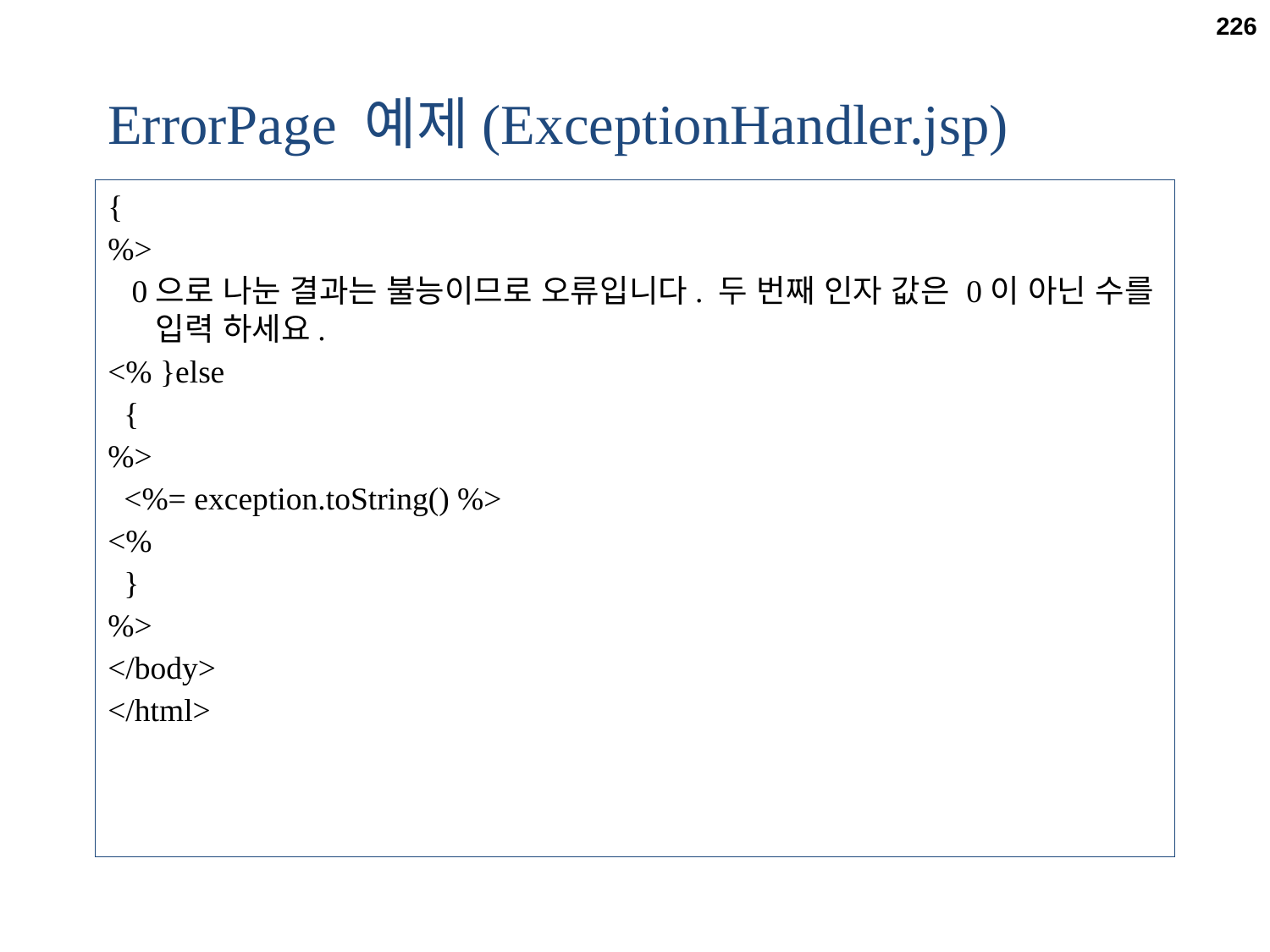

226
ErrorPage 예제(ExceptionHandler.jsp)
{
%>
   0으로 나눈 결과는 불능이므로 오류입니다. 두 번째 인자 값은 0이 아닌 수를 입력 하세요.
<% }else
  {
%>
  <%= exception.toString() %>
<%
  }
%>
</body>
</html>